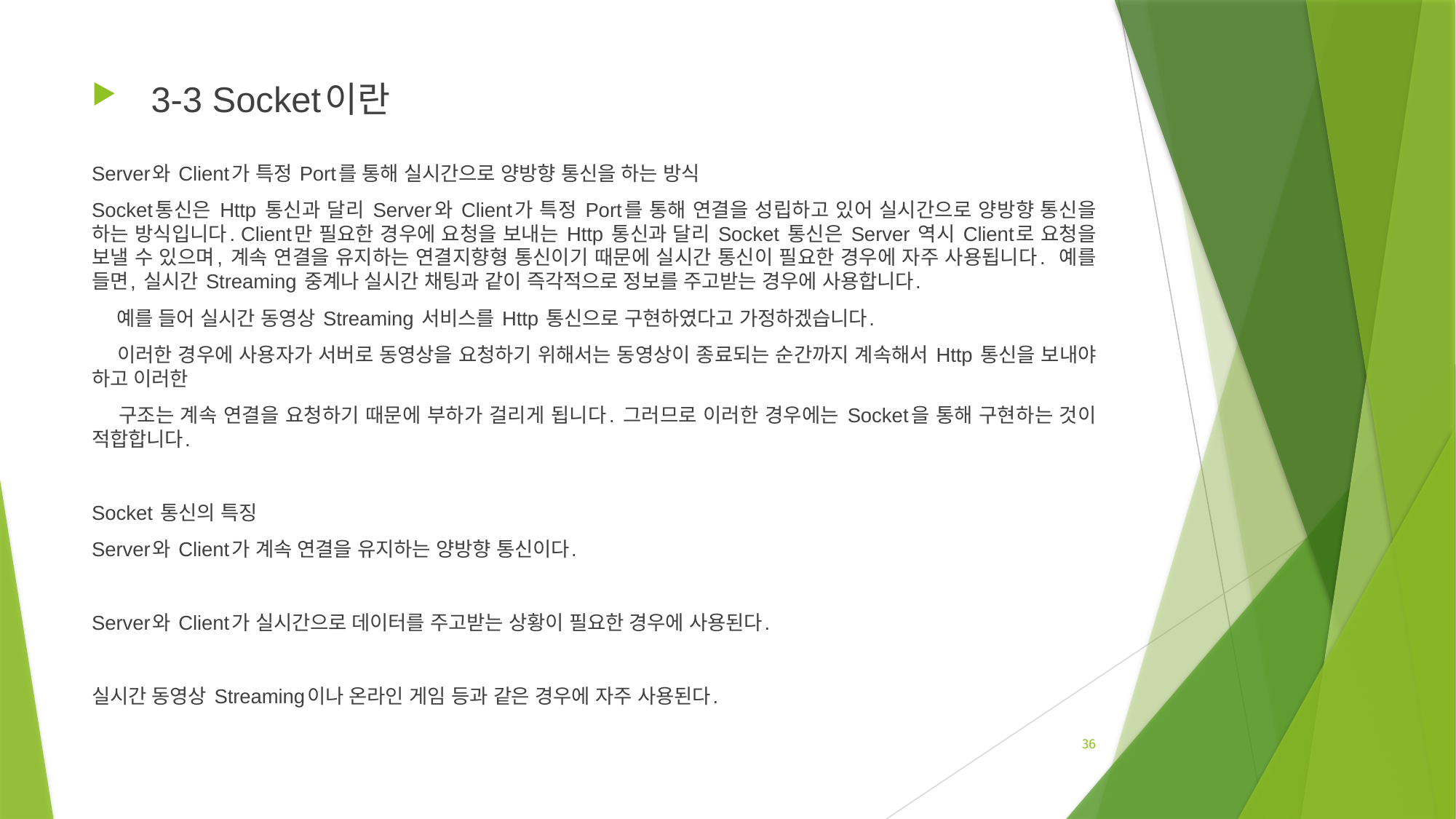

3-3 Socket이란

Server와 Client가 특정 Port를 통해 실시간으로 양방향 통신을 하는 방식
Socket통신은 Http 통신과 달리 Server와 Client가 특정 Port를 통해 연결을 성립하고 있어 실시간으로 양방향 통신을 하는 방식입니다. Client만 필요한 경우에 요청을 보내는 Http 통신과 달리 Socket 통신은 Server 역시 Client로 요청을 보낼 수 있으며, 계속 연결을 유지하는 연결지향형 통신이기 때문에 실시간 통신이 필요한 경우에 자주 사용됩니다.  예를 들면, 실시간 Streaming 중계나 실시간 채팅과 같이 즉각적으로 정보를 주고받는 경우에 사용합니다.
    예를 들어 실시간 동영상 Streaming 서비스를 Http 통신으로 구현하였다고 가정하겠습니다.
    이러한 경우에 사용자가 서버로 동영상을 요청하기 위해서는 동영상이 종료되는 순간까지 계속해서 Http 통신을 보내야 하고 이러한
    구조는 계속 연결을 요청하기 때문에 부하가 걸리게 됩니다. 그러므로 이러한 경우에는 Socket을 통해 구현하는 것이 적합합니다.

Socket 통신의 특징
Server와 Client가 계속 연결을 유지하는 양방향 통신이다.

Server와 Client가 실시간으로 데이터를 주고받는 상황이 필요한 경우에 사용된다.

실시간 동영상 Streaming이나 온라인 게임 등과 같은 경우에 자주 사용된다.

36